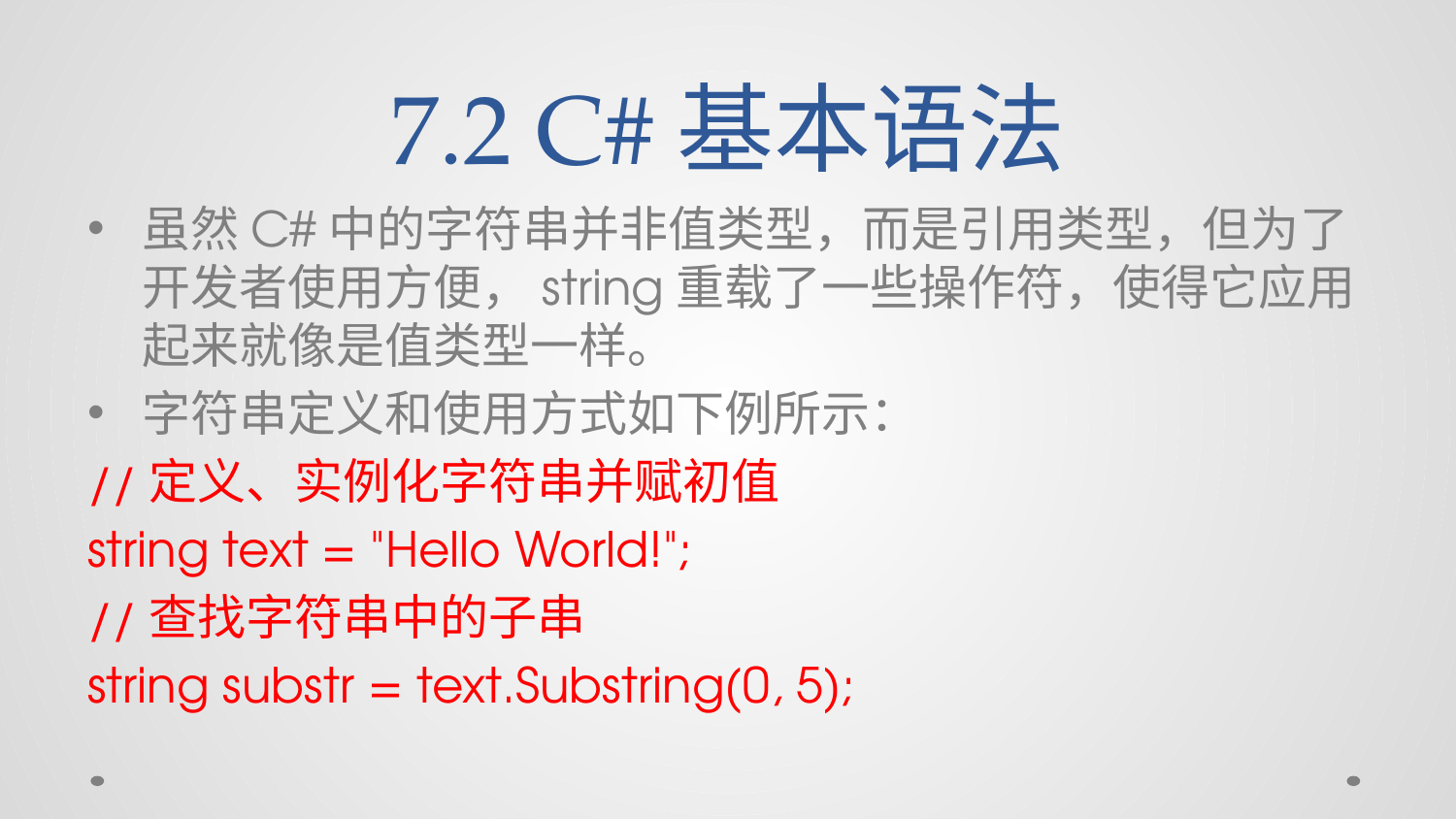

# 7.2 C#基本语法
虽然C#中的字符串并非值类型，而是引用类型，但为了开发者使用方便，string重载了一些操作符，使得它应用起来就像是值类型一样。
字符串定义和使用方式如下例所示：
//定义、实例化字符串并赋初值
string text = "Hello World!";
//查找字符串中的子串
string substr = text.Substring(0, 5);